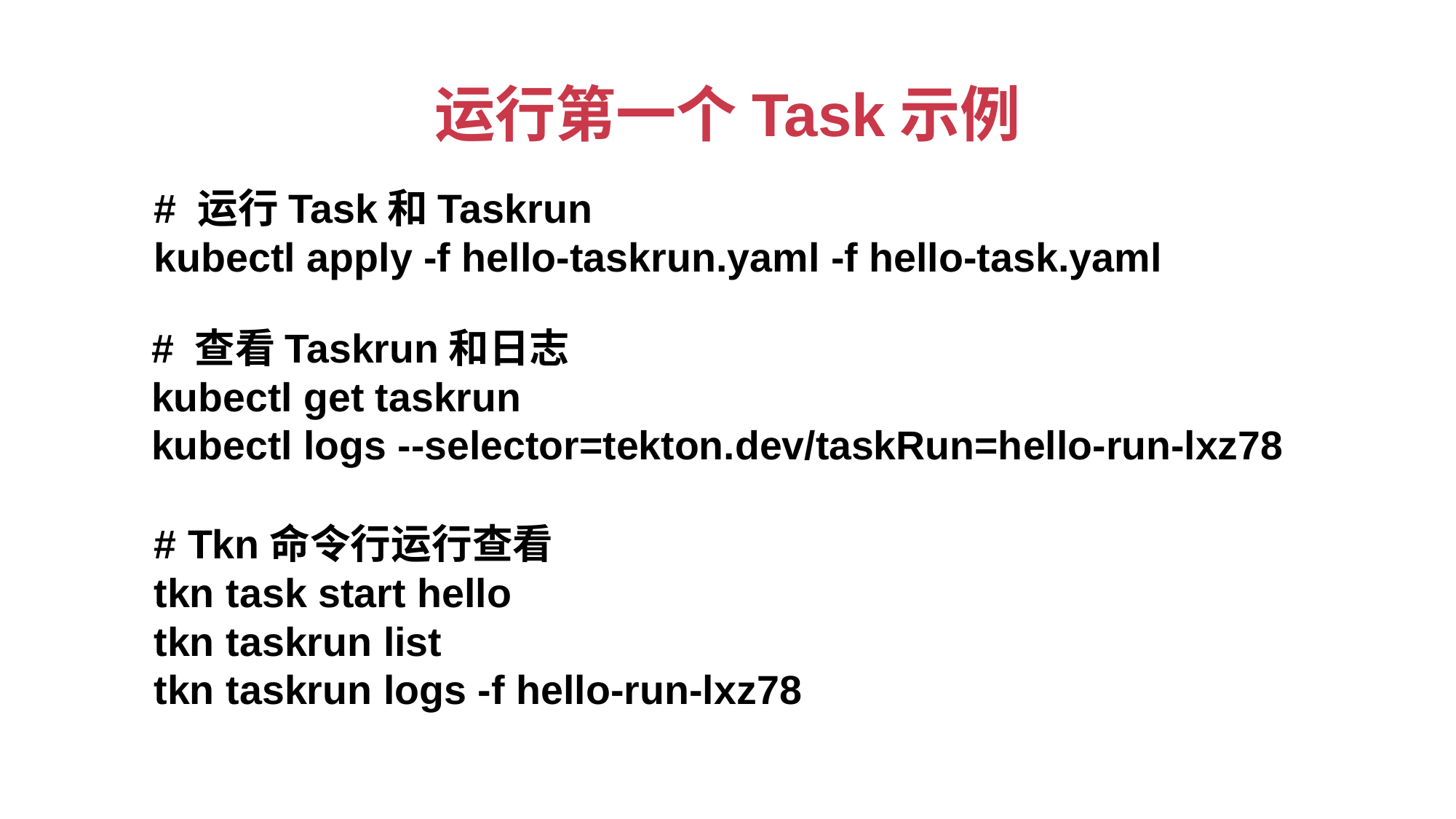

运行第一个Task示例
# 运行Task和Taskrun
kubectl apply -f hello-taskrun.yaml -f hello-task.yaml

# 查看Taskrun和日志
kubectl get taskrun
kubectl logs --selector=tekton.dev/taskRun=hello-run-lxz78
# Tkn命令行运行查看
tkn task start hello
tkn taskrun list
tkn taskrun logs -f hello-run-lxz78